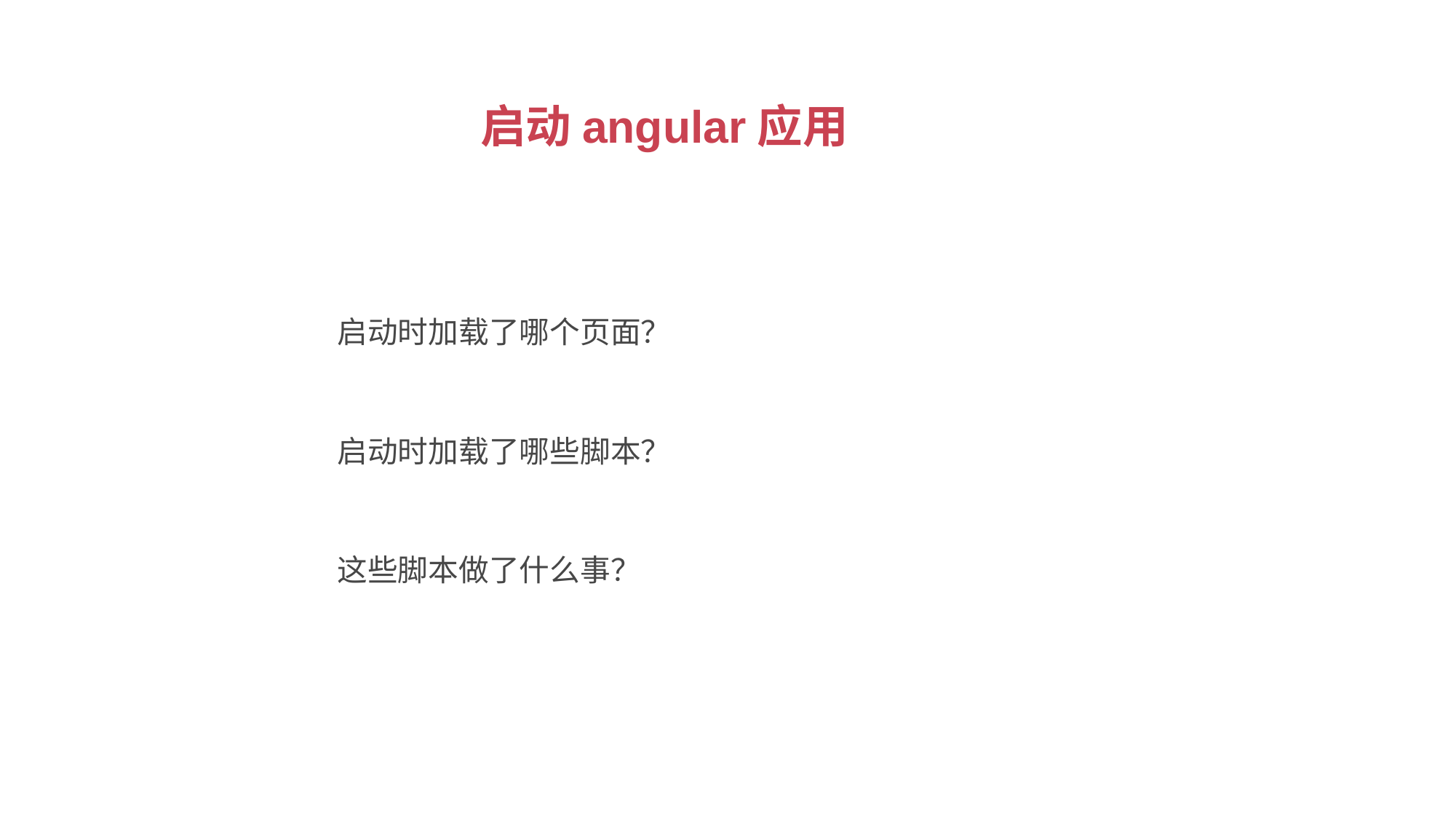

启动angular应用
启动时加载了哪个页面？
启动时加载了哪些脚本？
这些脚本做了什么事？